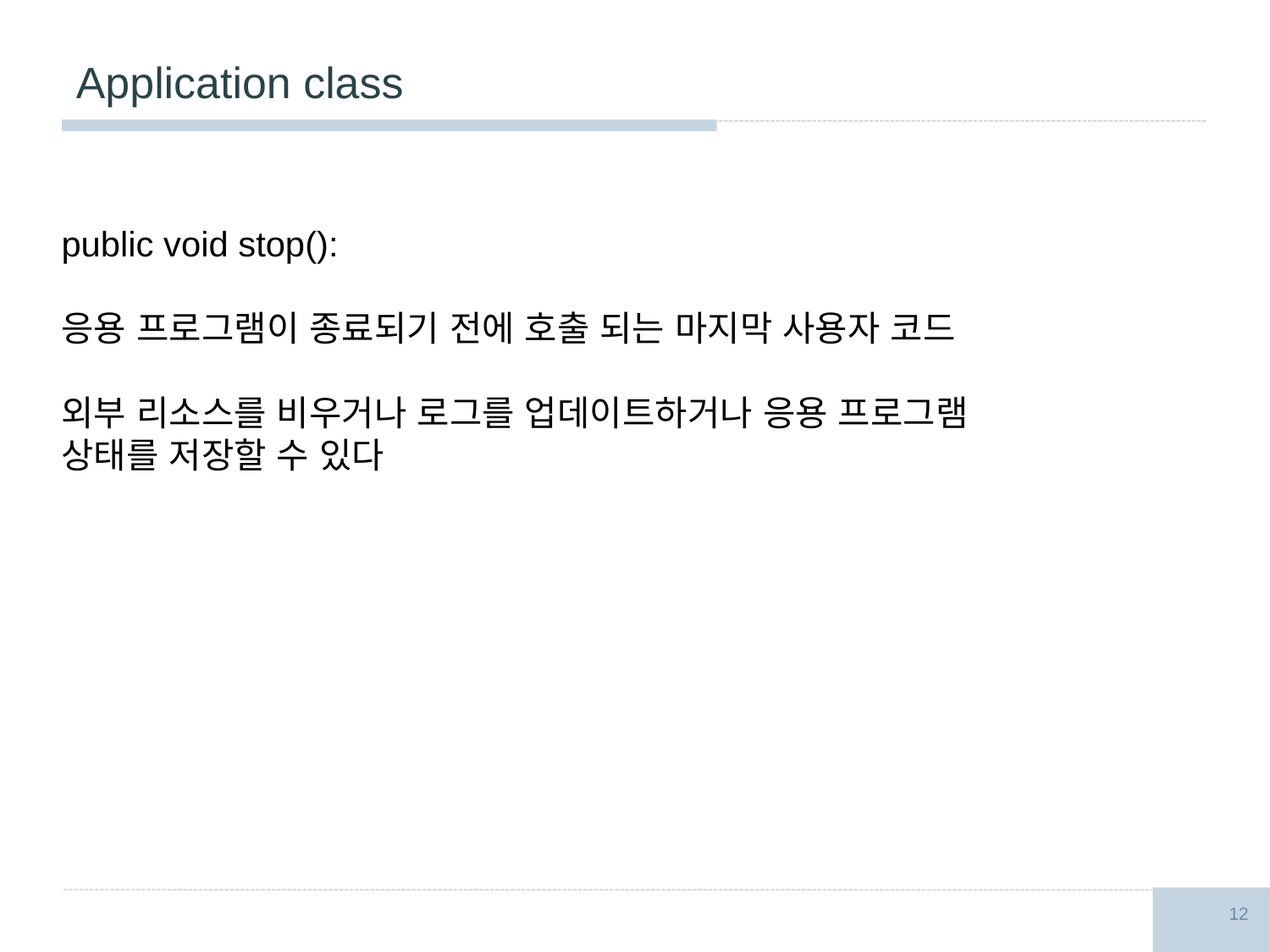

# Application class
public void stop():

응용 프로그램이 종료되기 전에 호출 되는 마지막 사용자 코드

외부 리소스를 비우거나 로그를 업데이트하거나 응용 프로그램 상태를 저장할 수 있다